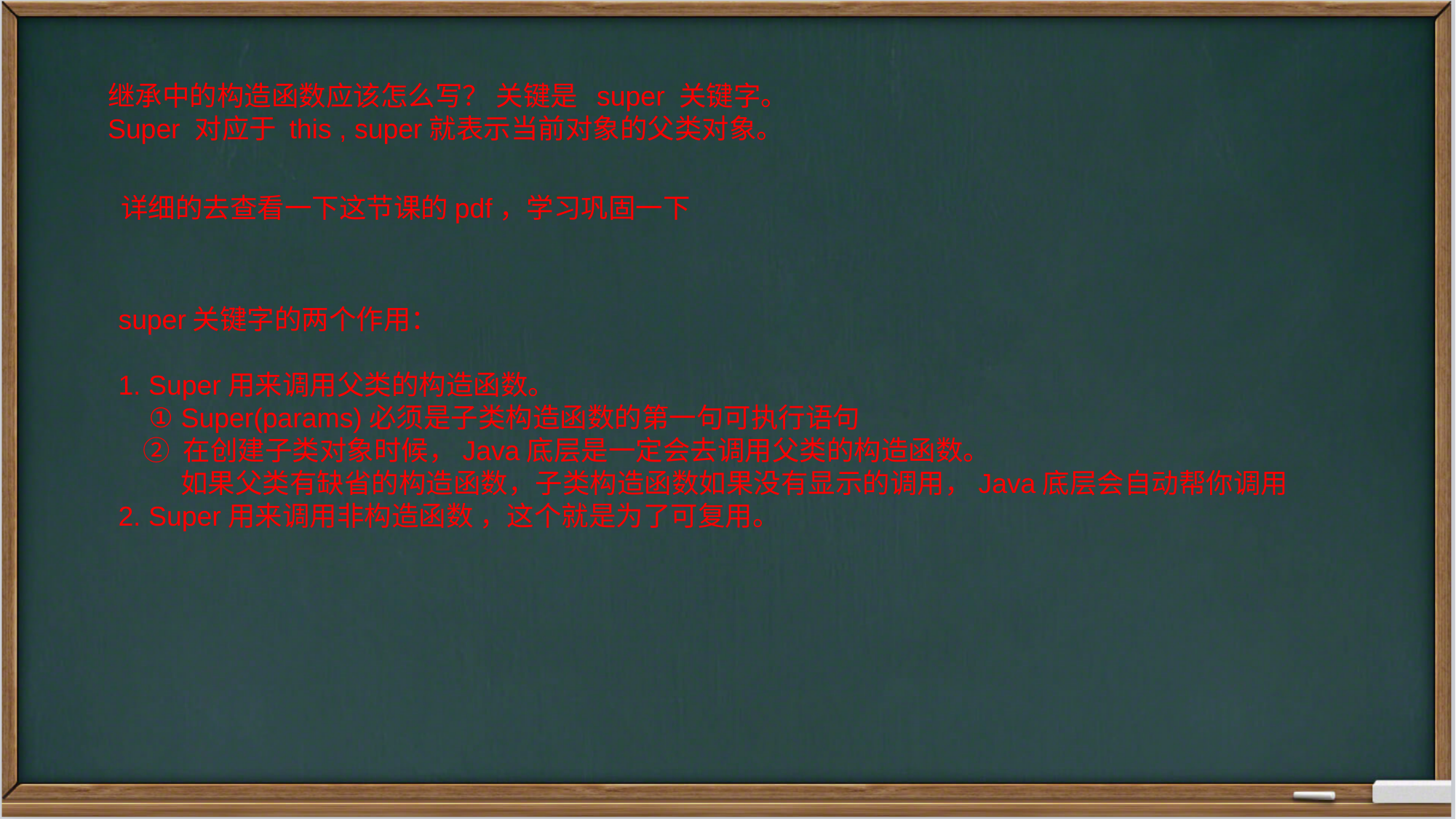

继承中的构造函数应该怎么写？ 关键是  super 关键字。
Super 对应于 this , super就表示当前对象的父类对象。
详细的去查看一下这节课的pdf，学习巩固一下
super关键字的两个作用：

1. Super用来调用父类的构造函数。
    ① Super(params)必须是子类构造函数的第一句可执行语句
    ② 在创建子类对象时候，Java底层是一定会去调用父类的构造函数。
         如果父类有缺省的构造函数，子类构造函数如果没有显示的调用，Java底层会自动帮你调用
2. Super用来调用非构造函数 ，这个就是为了可复用。